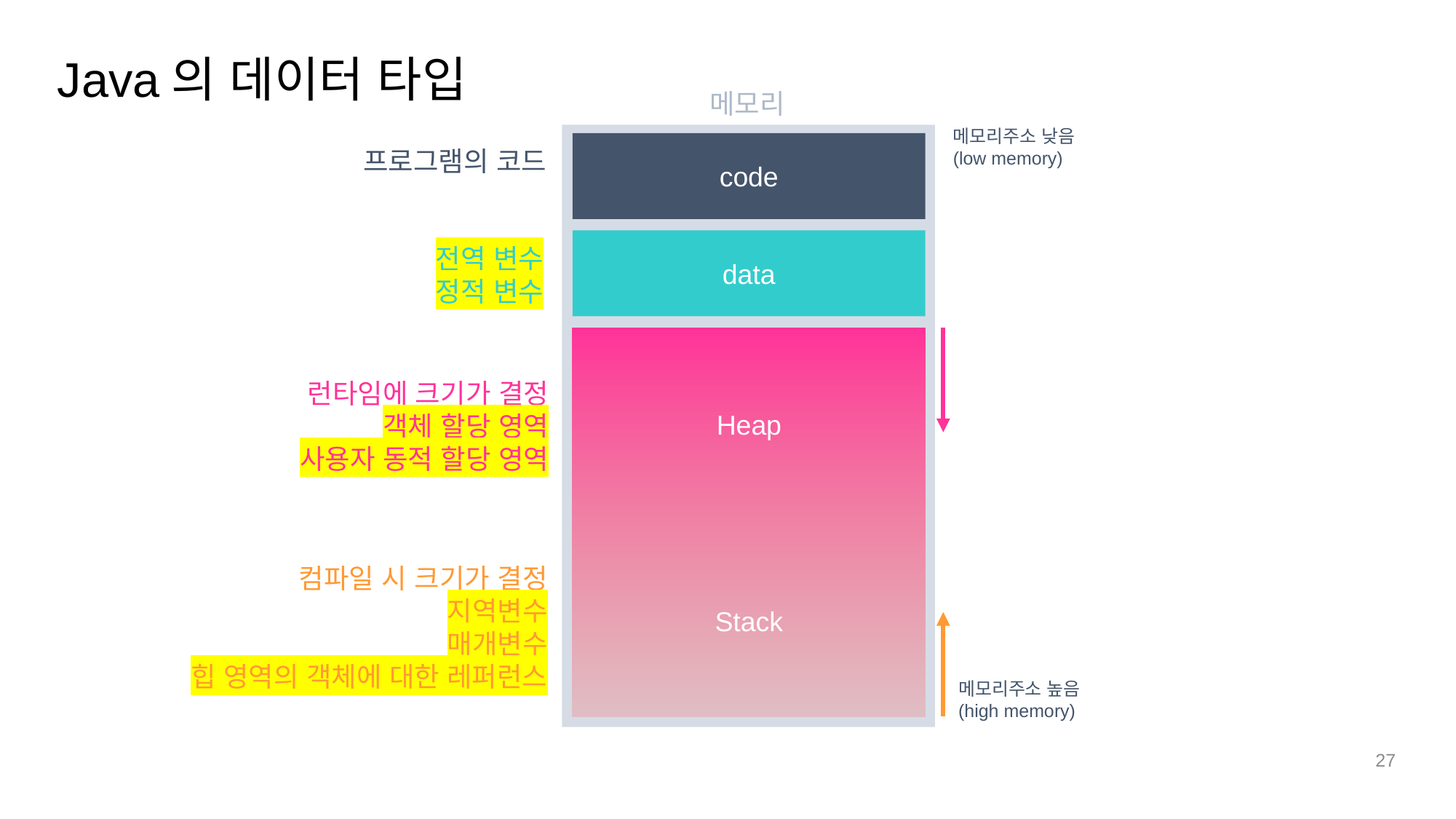

# Java의 데이터 타입
메모리
메모리주소 낮음
(low memory)

code
프로그램의 코드
data
전역 변수
정적 변수
Heap

Stack
런타임에 크기가 결정
객체 할당 영역
사용자 동적 할당 영역
컴파일 시 크기가 결정
지역변수
매개변수
힙 영역의 객체에 대한 레퍼런스
메모리주소 높음
(high memory)
27